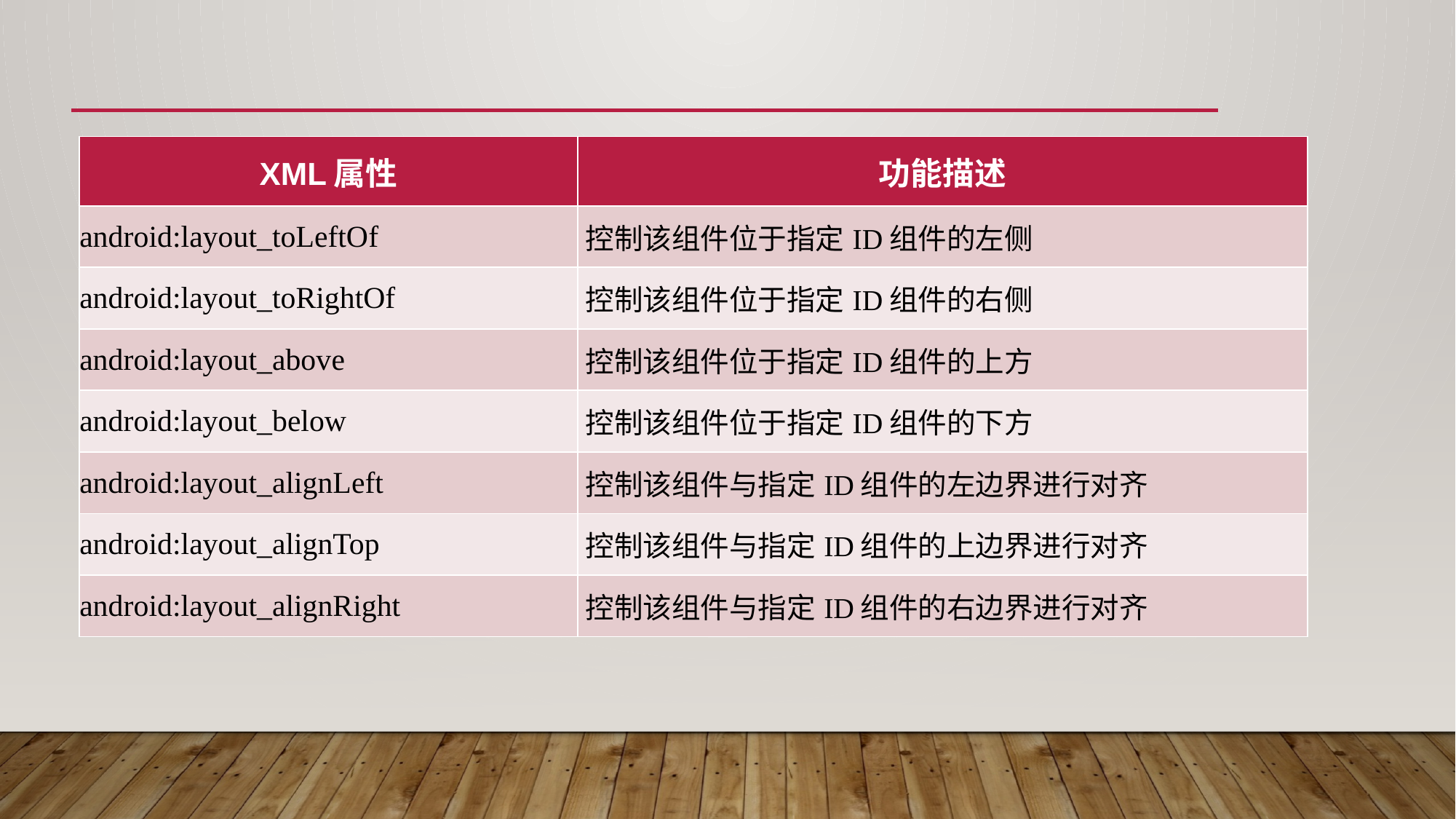

| XML属性 | 功能描述 |
| --- | --- |
| android:layout\_toLeftOf | 控制该组件位于指定ID组件的左侧 |
| android:layout\_toRightOf | 控制该组件位于指定ID组件的右侧 |
| android:layout\_above | 控制该组件位于指定ID组件的上方 |
| android:layout\_below | 控制该组件位于指定ID组件的下方 |
| android:layout\_alignLeft | 控制该组件与指定ID组件的左边界进行对齐 |
| android:layout\_alignTop | 控制该组件与指定ID组件的上边界进行对齐 |
| android:layout\_alignRight | 控制该组件与指定ID组件的右边界进行对齐 |